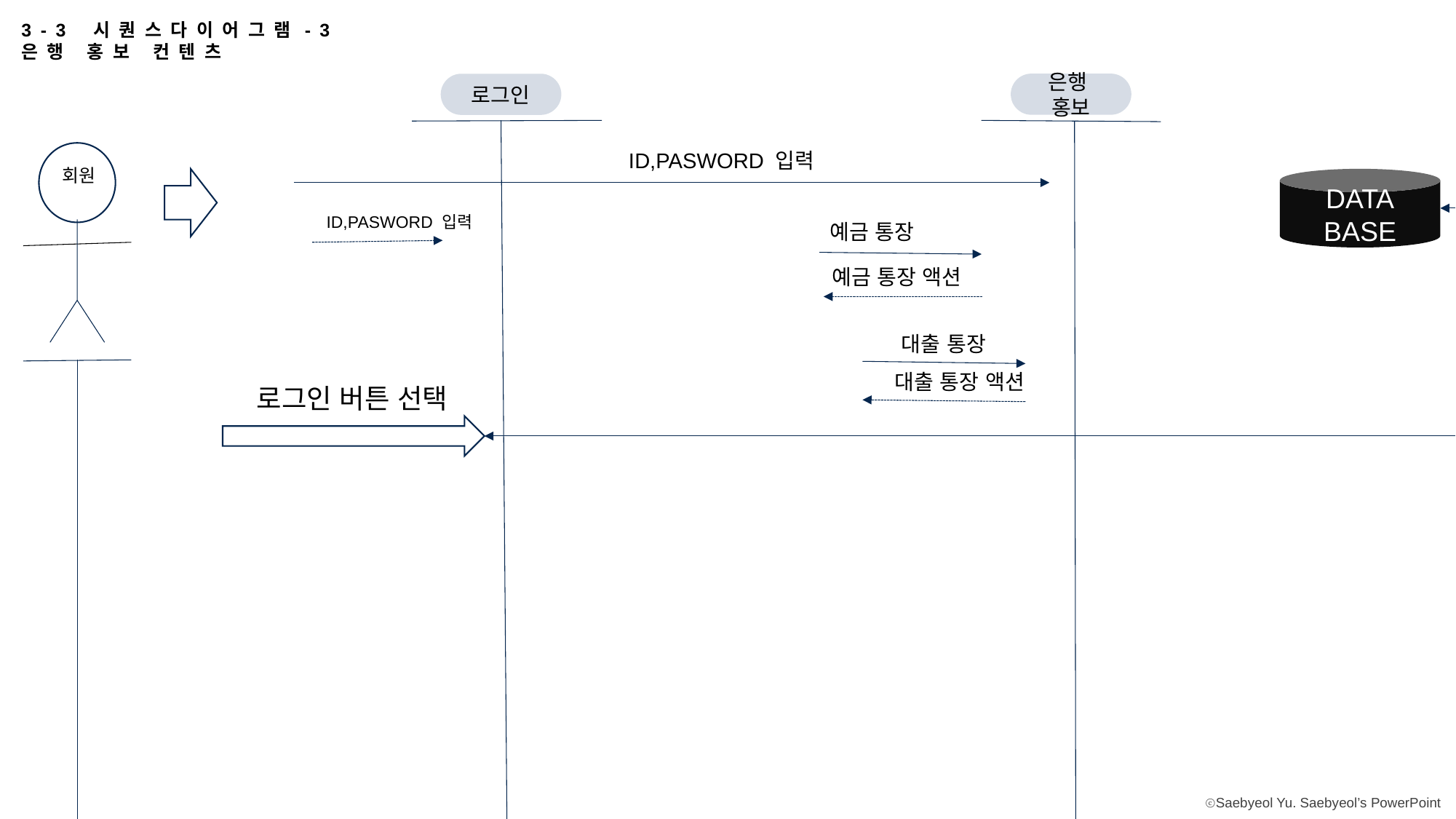

3-3 시퀀스다이어그램-3
은행 홍보 컨텐츠
Part 2
은행
홍보
로그인
ID,PASWORD 입력

 회원
DATA
BASE

ID,PASWORD 입력
예금 통장
예금 통장 액션

대출 통장
대출 통장 액션
로그인 버튼 선택